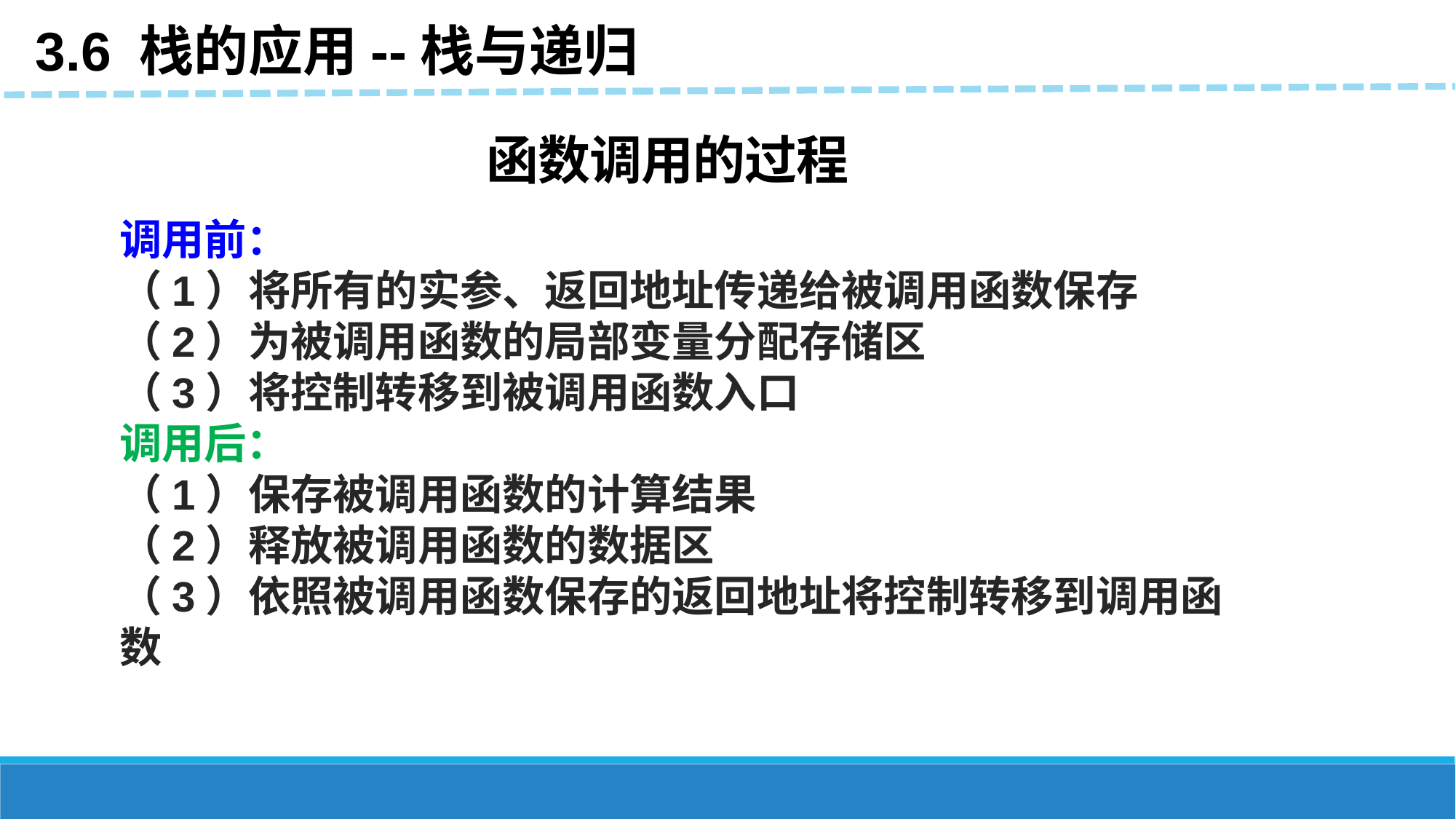

3.6 栈的应用--栈与递归
函数调用的过程
调用前：
（1）将所有的实参、返回地址传递给被调用函数保存
（2）为被调用函数的局部变量分配存储区
（3）将控制转移到被调用函数入口
调用后：
（1）保存被调用函数的计算结果
（2）释放被调用函数的数据区
（3）依照被调用函数保存的返回地址将控制转移到调用函数